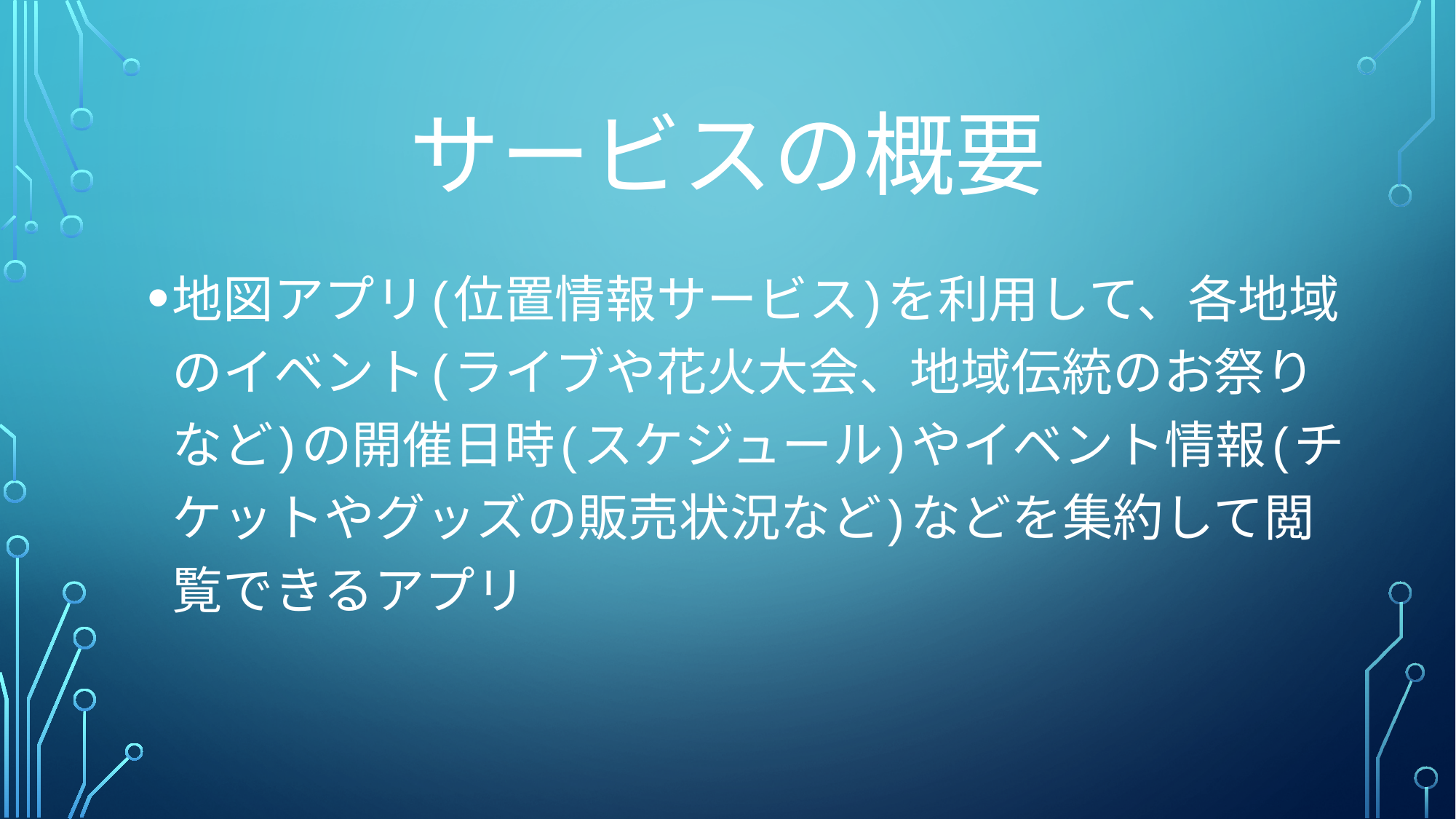

# サービスの概要
地図アプリ(位置情報サービス)を利用して、各地域のイベント(ライブや花火大会、地域伝統のお祭りなど)の開催日時(スケジュール)やイベント情報(チケットやグッズの販売状況など)などを集約して閲覧できるアプリ